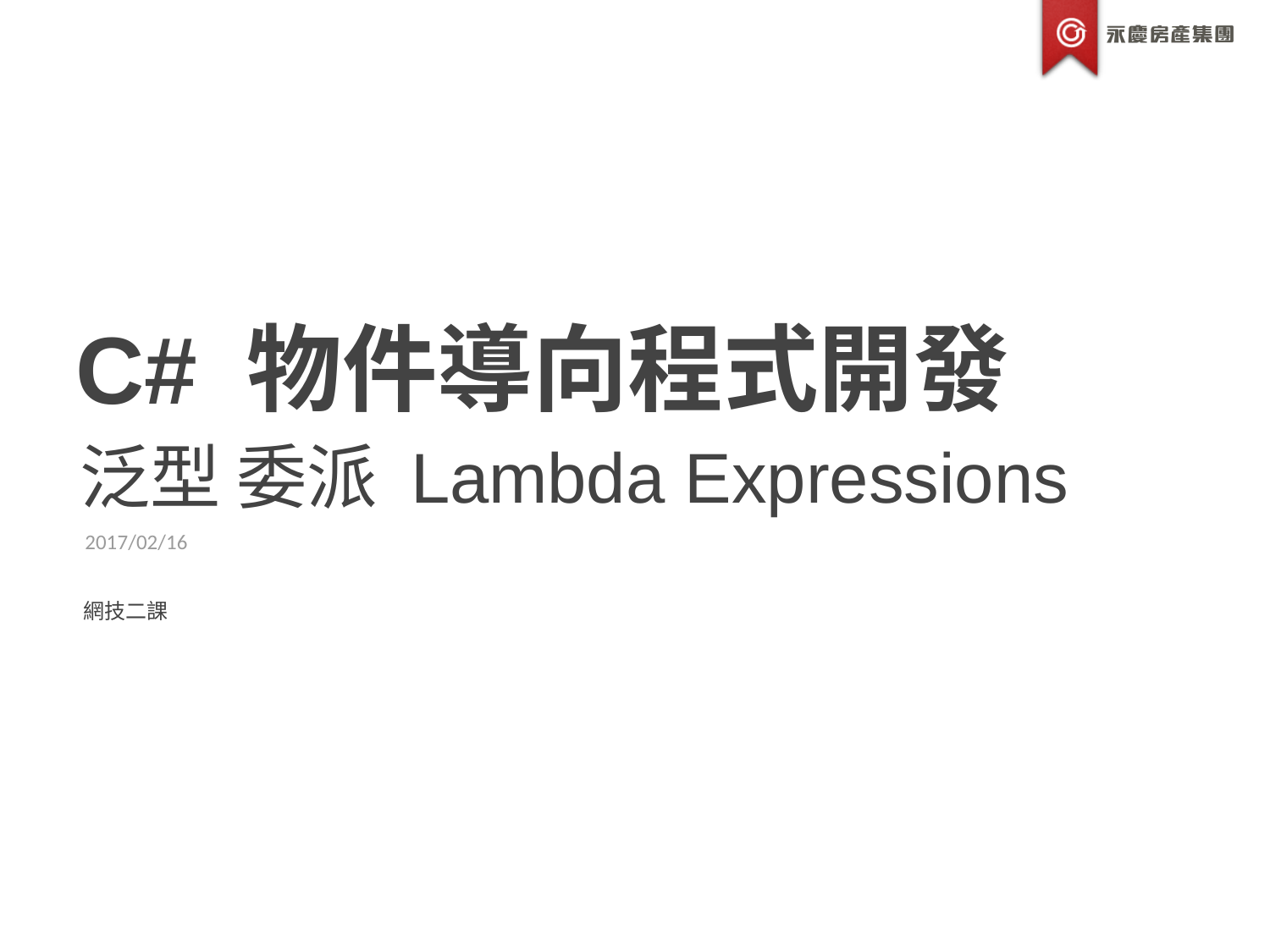

C# 物件導向程式開發
泛型 委派 Lambda Expressions

2017/02/16
網技二課